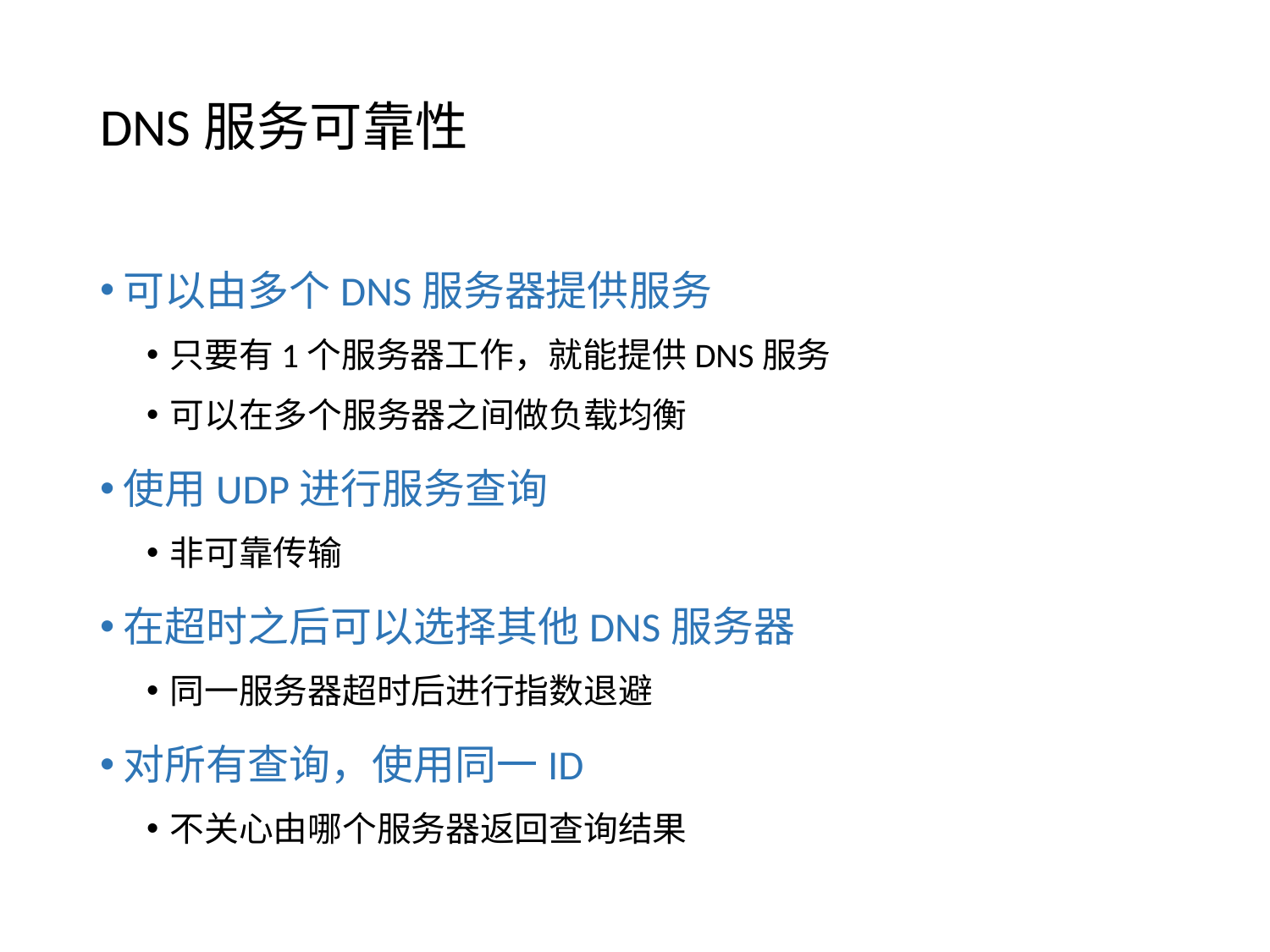

# DNS服务可靠性
可以由多个DNS服务器提供服务
只要有1个服务器工作，就能提供DNS服务
可以在多个服务器之间做负载均衡
使用UDP进行服务查询
非可靠传输
在超时之后可以选择其他DNS服务器
同一服务器超时后进行指数退避
对所有查询，使用同一ID
不关心由哪个服务器返回查询结果
14